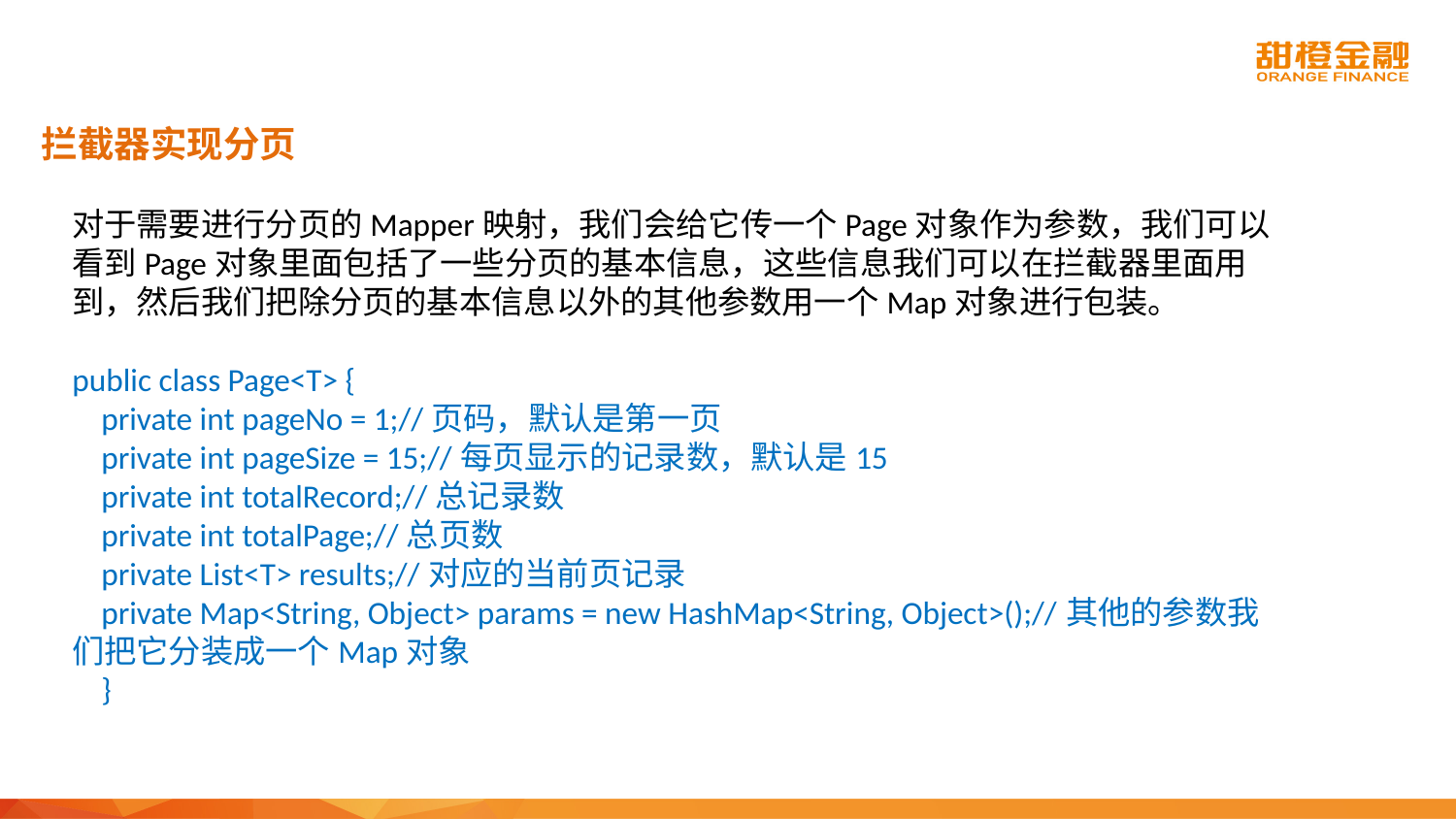

# 拦截器实现分页
对于需要进行分页的Mapper映射，我们会给它传一个Page对象作为参数，我们可以看到Page对象里面包括了一些分页的基本信息，这些信息我们可以在拦截器里面用到，然后我们把除分页的基本信息以外的其他参数用一个Map对象进行包装。

public class Page<T> {
    private int pageNo = 1;//页码，默认是第一页
    private int pageSize = 15;//每页显示的记录数，默认是15
    private int totalRecord;//总记录数
    private int totalPage;//总页数
    private List<T> results;//对应的当前页记录
    private Map<String, Object> params = new HashMap<String, Object>();//其他的参数我们把它分装成一个Map对象
    }